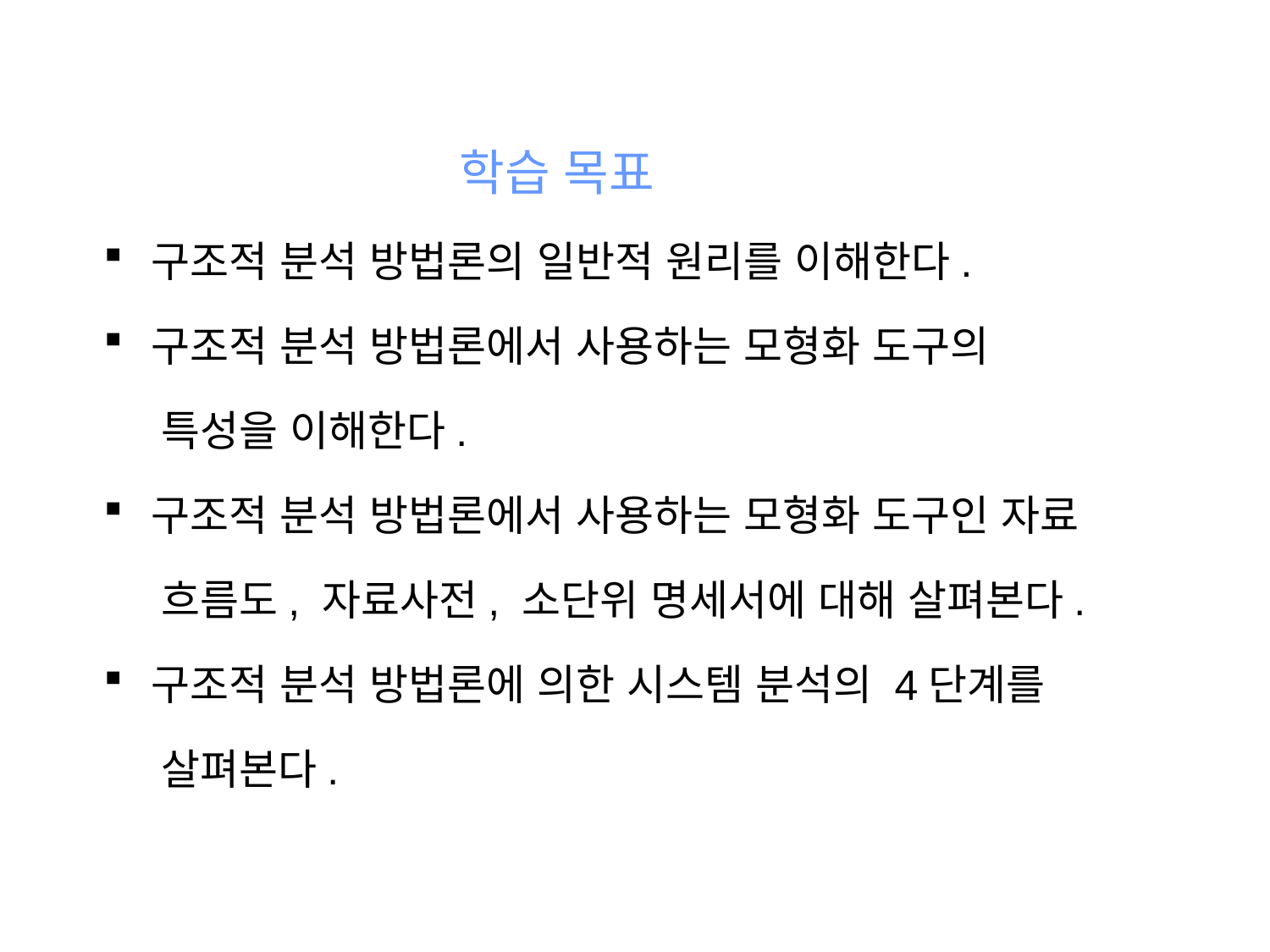

학습 목표
구조적 분석 방법론의 일반적 원리를 이해한다.
구조적 분석 방법론에서 사용하는 모형화 도구의
    특성을 이해한다.
구조적 분석 방법론에서 사용하는 모형화 도구인 자료
    흐름도, 자료사전, 소단위 명세서에 대해 살펴본다.
구조적 분석 방법론에 의한 시스템 분석의 4단계를
    살펴본다.